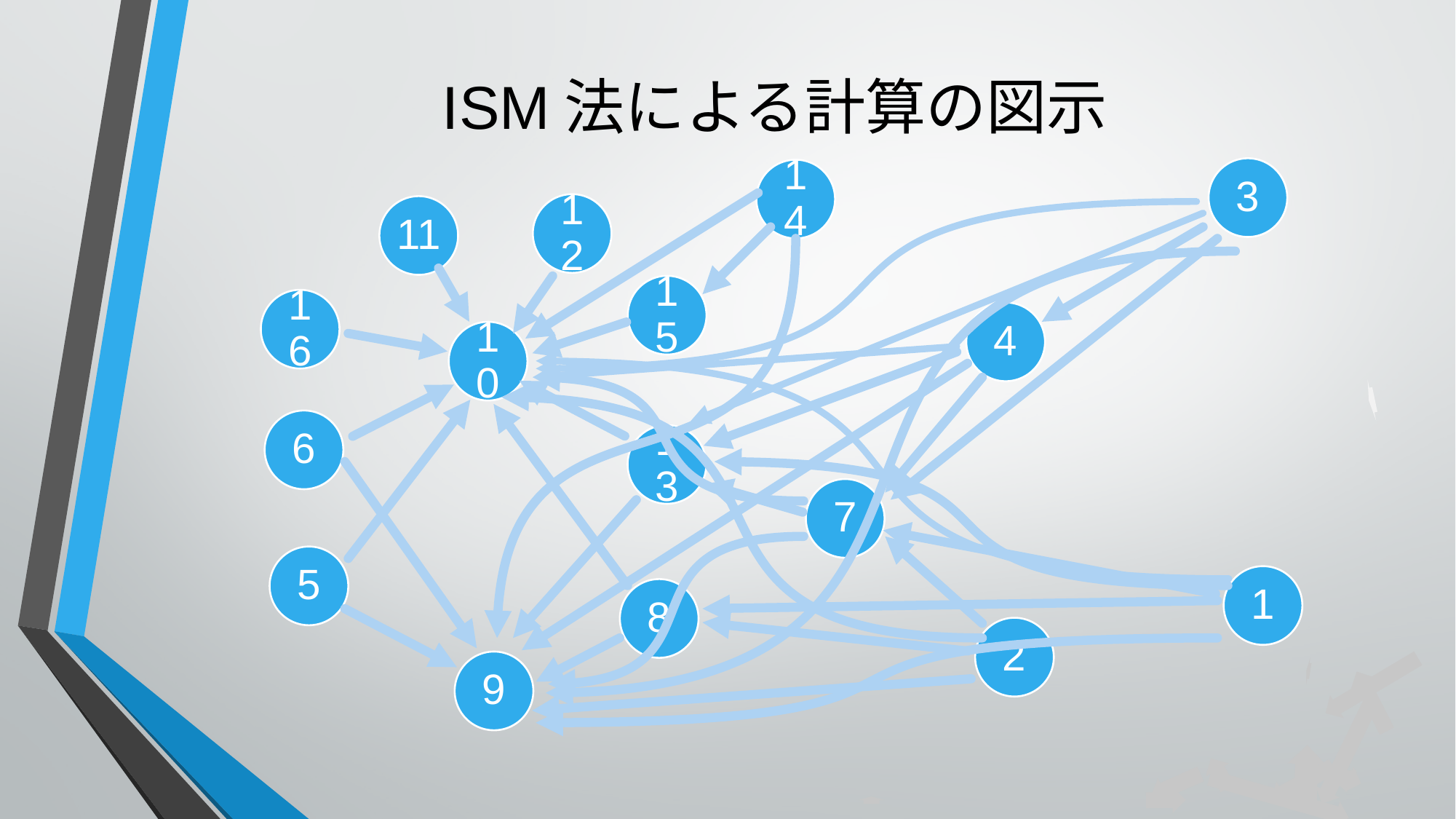

# ISM法による計算の図示
1

2

3

4

5

6

7

8

9

10

11

12

14

13

15

16